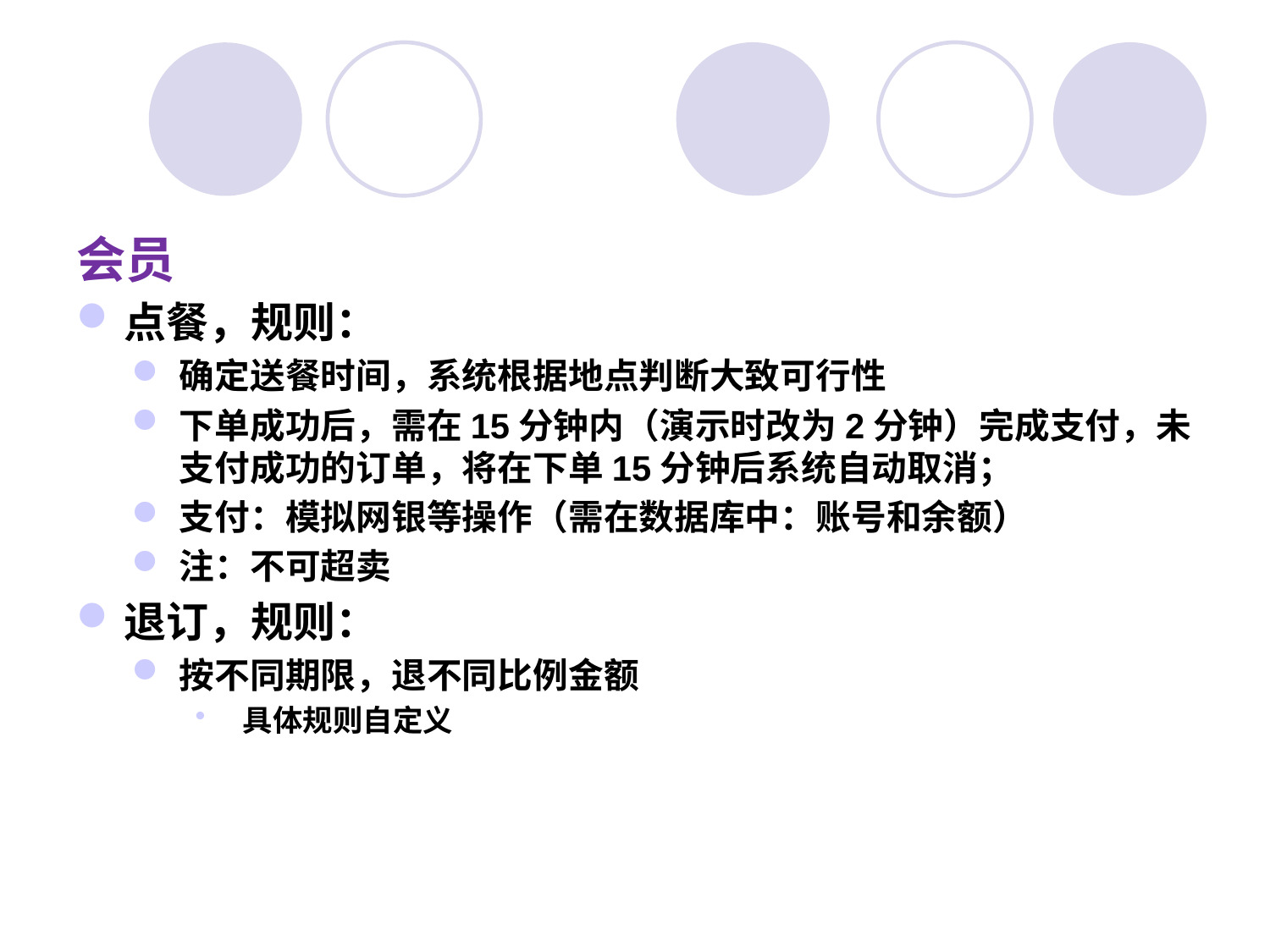

#
会员
点餐，规则：
确定送餐时间，系统根据地点判断大致可行性
下单成功后，需在15分钟内（演示时改为2分钟）完成支付，未支付成功的订单，将在下单15分钟后系统自动取消；
支付：模拟网银等操作（需在数据库中：账号和余额）
注：不可超卖
退订，规则：
按不同期限，退不同比例金额
具体规则自定义
5